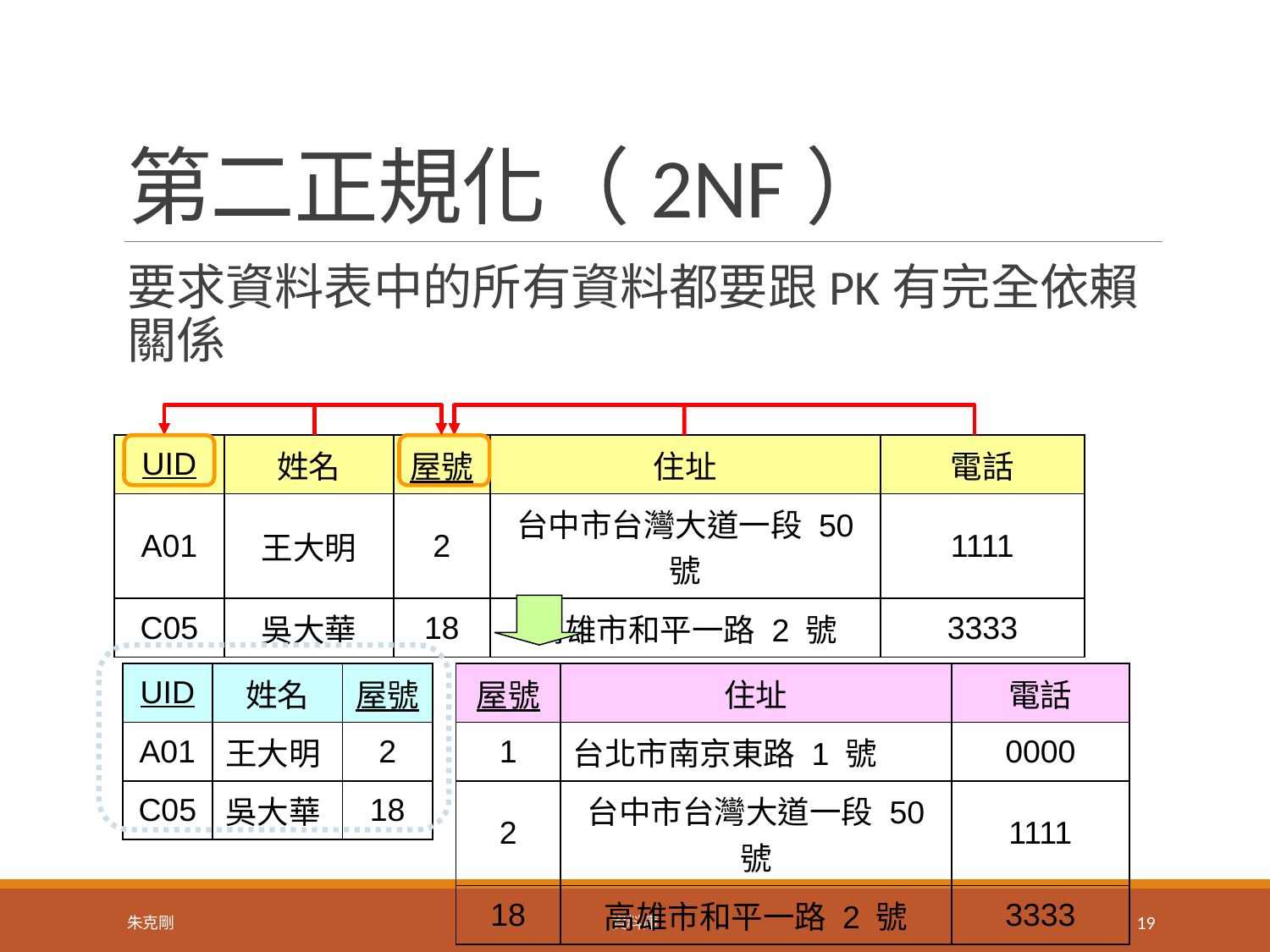

# 第二正規化（2NF）
要求資料表中的所有資料都要跟PK有完全依賴關係

| UID | 姓名 | 屋號 | 住址 | 電話 |
| --- | --- | --- | --- | --- |
| A01 | 王大明 | 2 | 台中市台灣大道一段 50 號 | 1111 |
| C05 | 吳大華 | 18 | 高雄市和平一路 2 號 | 3333 |

| UID | 姓名 | 屋號 |
| --- | --- | --- |
| A01 | 王大明 | 2 |
| C05 | 吳大華 | 18 |
| 屋號 | 住址 | 電話 |
| --- | --- | --- |
| 1 | 台北市南京東路 1 號 | 0000 |
| 2 | 台中市台灣大道一段 50 號 | 1111 |
| 18 | 高雄市和平一路 2 號 | 3333 |
朱克剛
資料庫
19